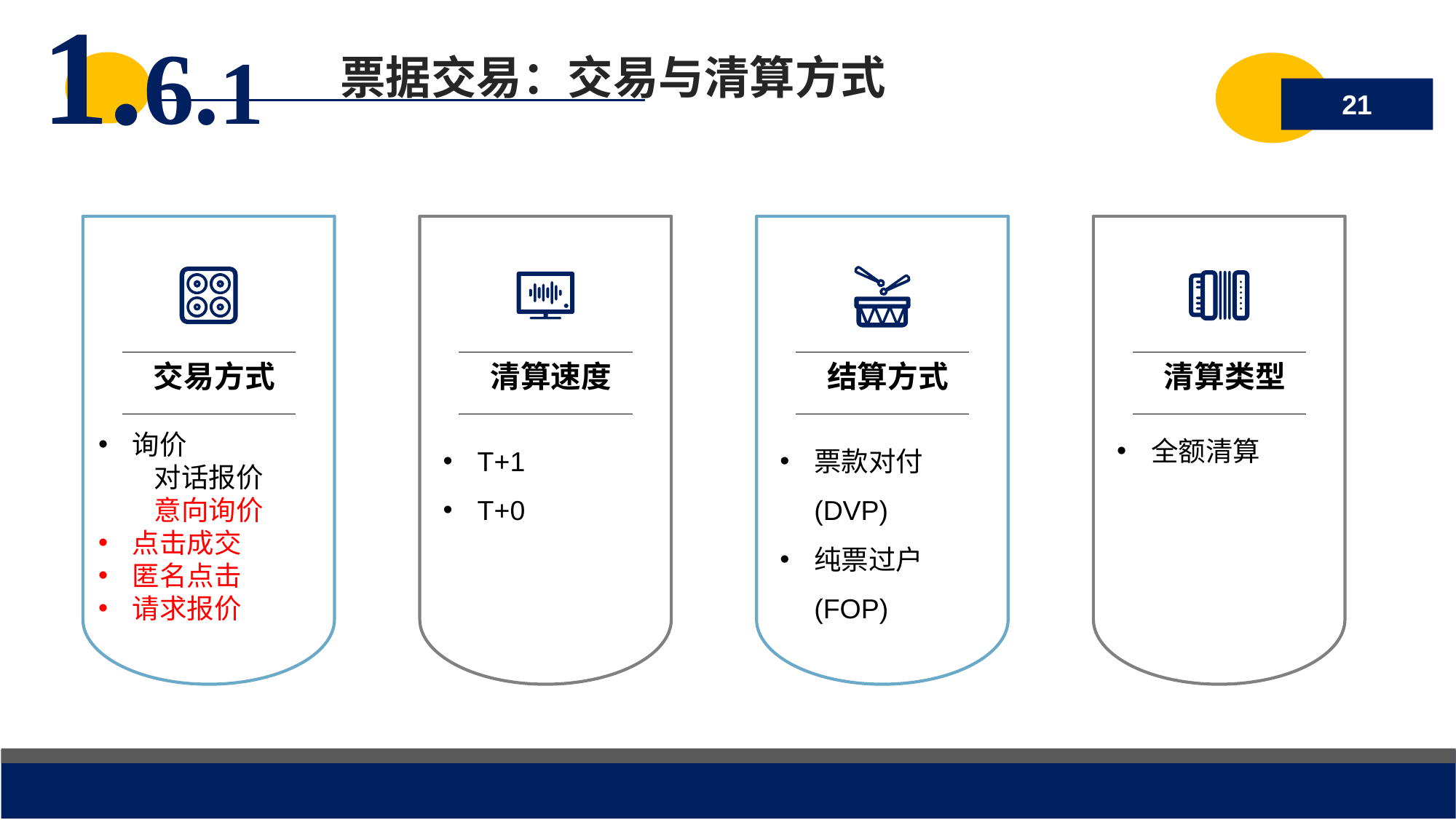

票据交易：交易与清算方式
1.6.1

21

交易方式
清算速度
结算方式
清算类型
询价
        对话报价
        意向询价
点击成交
匿名点击
请求报价

T+1
T+0

票款对付 (DVP)
纯票过户 (FOP)

全额清算